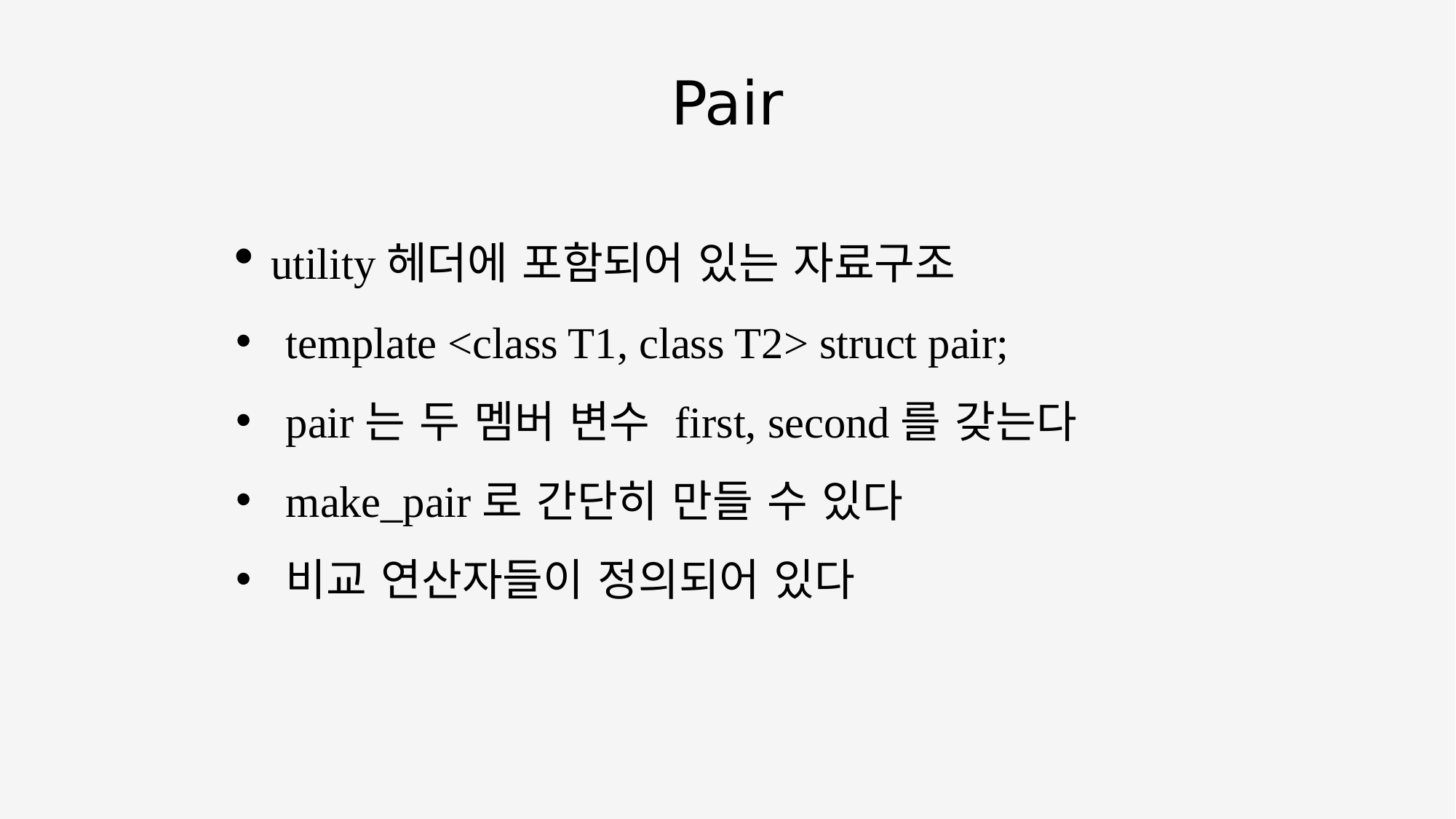

Pair
 utility헤더에 포함되어 있는 자료구조
template <class T1, class T2> struct pair;
pair는 두 멤버 변수 first, second를 갖는다
make_pair로 간단히 만들 수 있다
비교 연산자들이 정의되어 있다